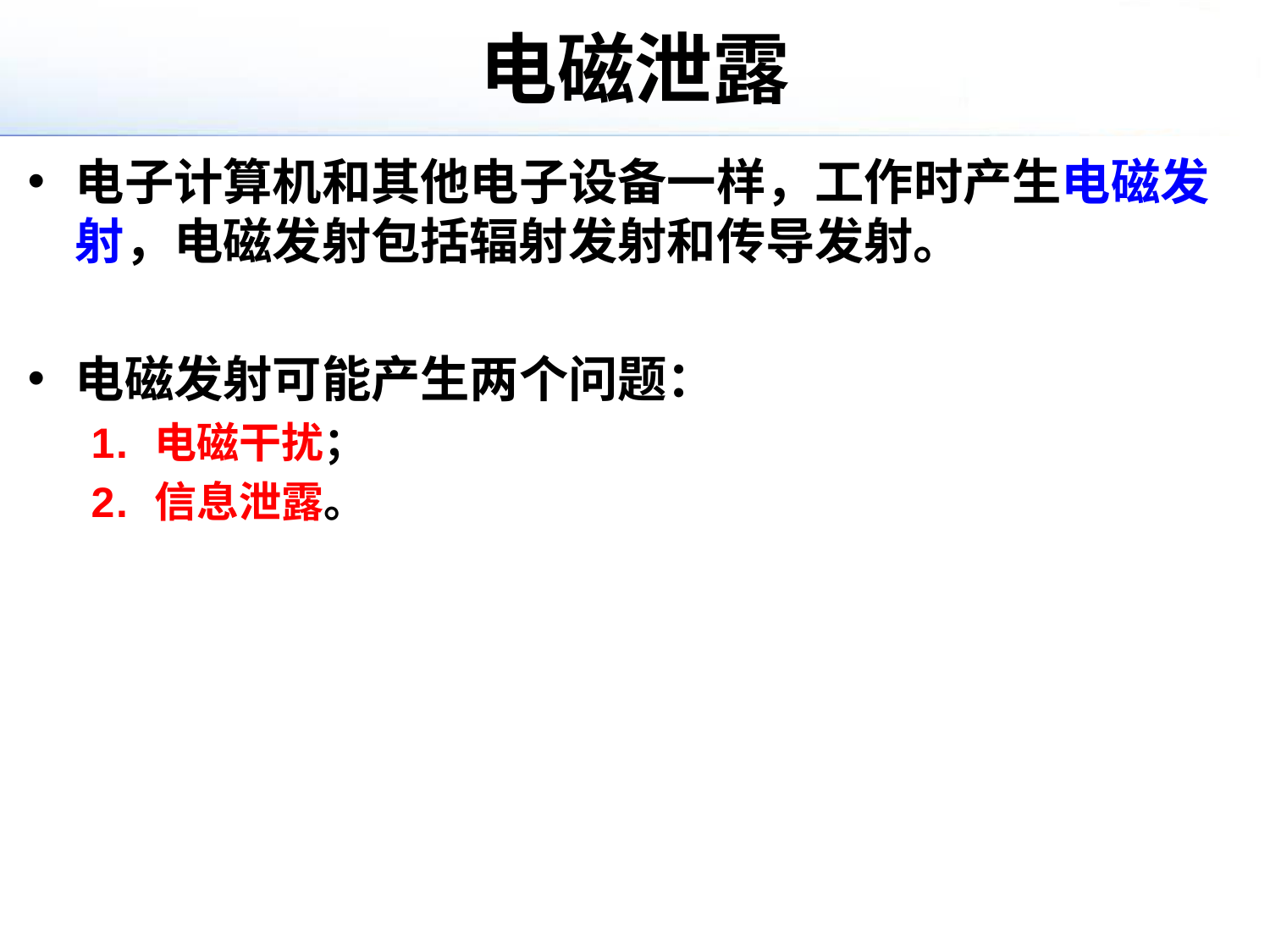

# 电磁泄露
电子计算机和其他电子设备一样，工作时产生电磁发射，电磁发射包括辐射发射和传导发射。

电磁发射可能产生两个问题：
电磁干扰；
信息泄露。